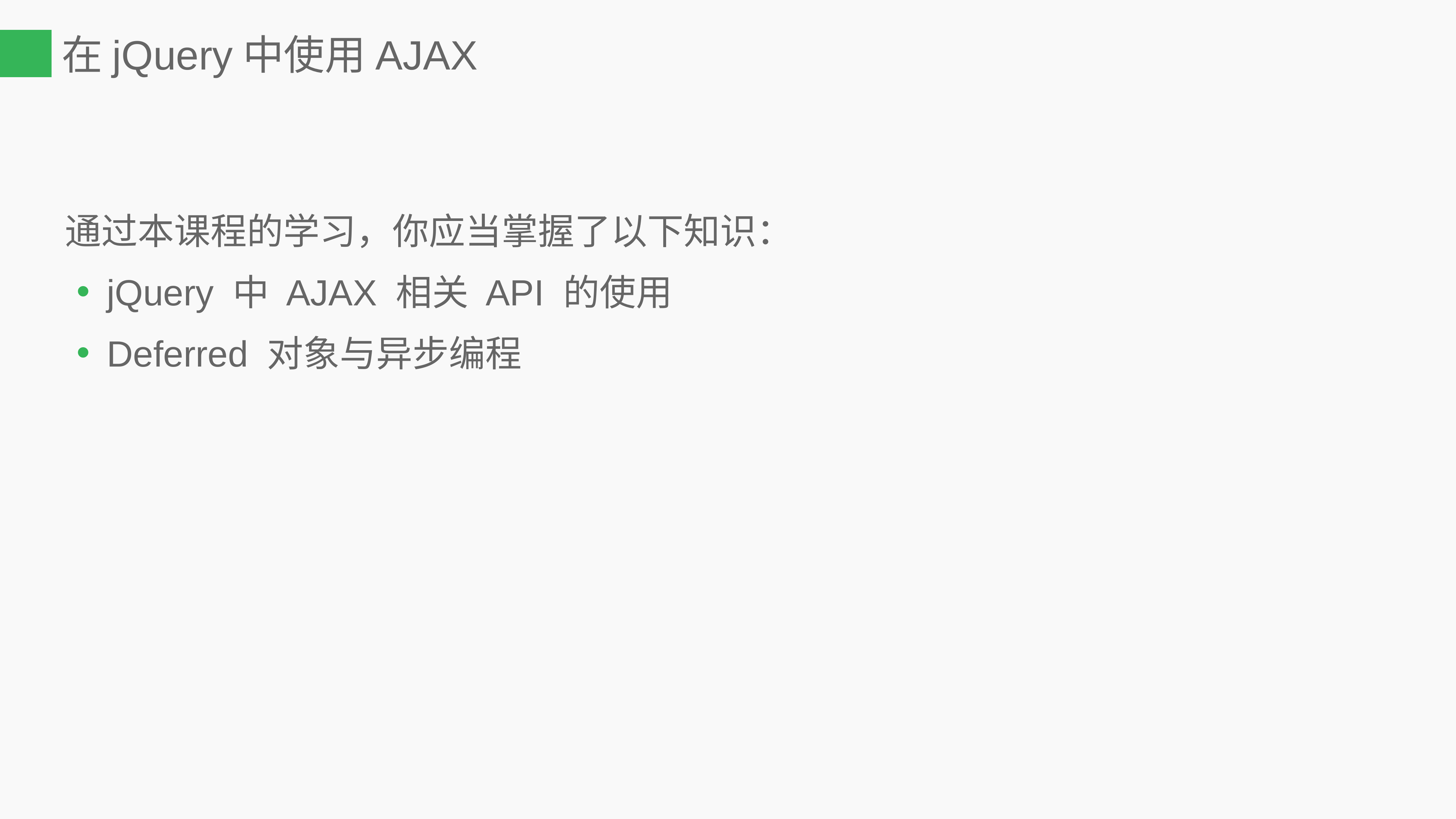

# 在jQuery中使用AJAX
通过本课程的学习，你应当掌握了以下知识：
jQuery 中 AJAX 相关 API 的使用
Deferred 对象与异步编程